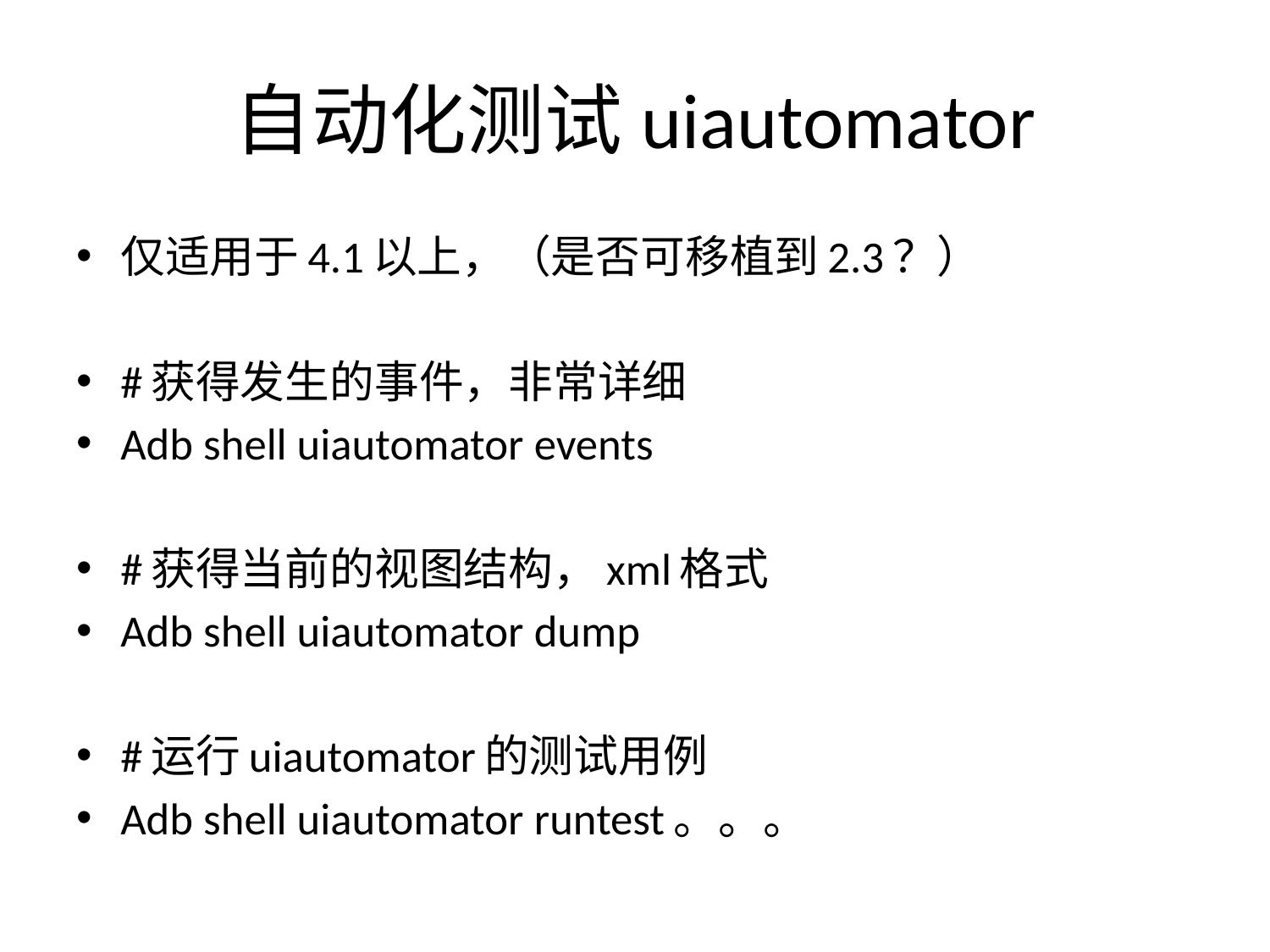

# 自动化测试uiautomator
仅适用于4.1以上，（是否可移植到2.3？）

#获得发生的事件，非常详细
Adb shell uiautomator events

#获得当前的视图结构，xml格式
Adb shell uiautomator dump

#运行uiautomator的测试用例
Adb shell uiautomator runtest。。。